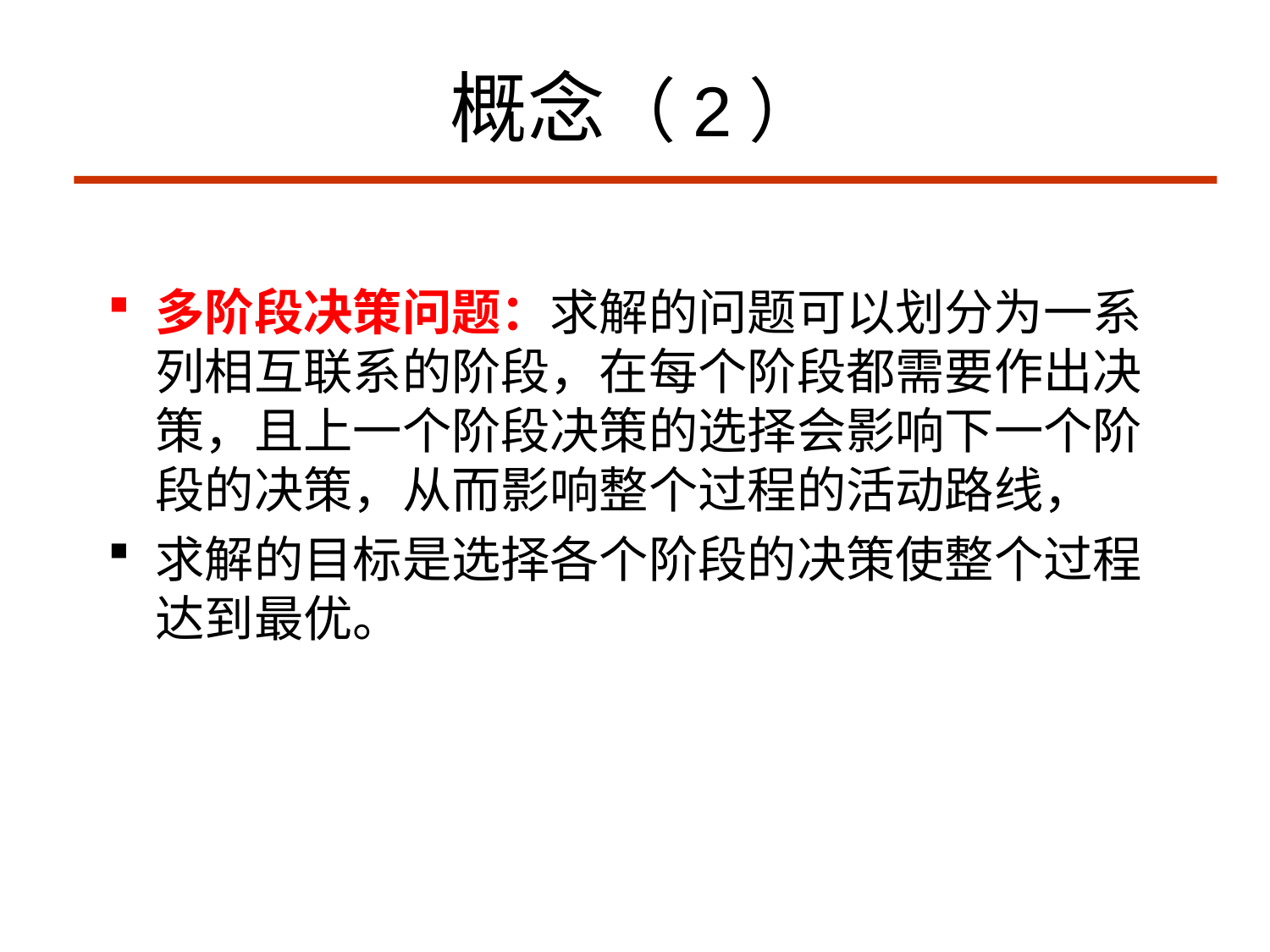

# 概念（2）
多阶段决策问题：求解的问题可以划分为一系列相互联系的阶段，在每个阶段都需要作出决策，且上一个阶段决策的选择会影响下一个阶段的决策，从而影响整个过程的活动路线，
求解的目标是选择各个阶段的决策使整个过程达到最优。